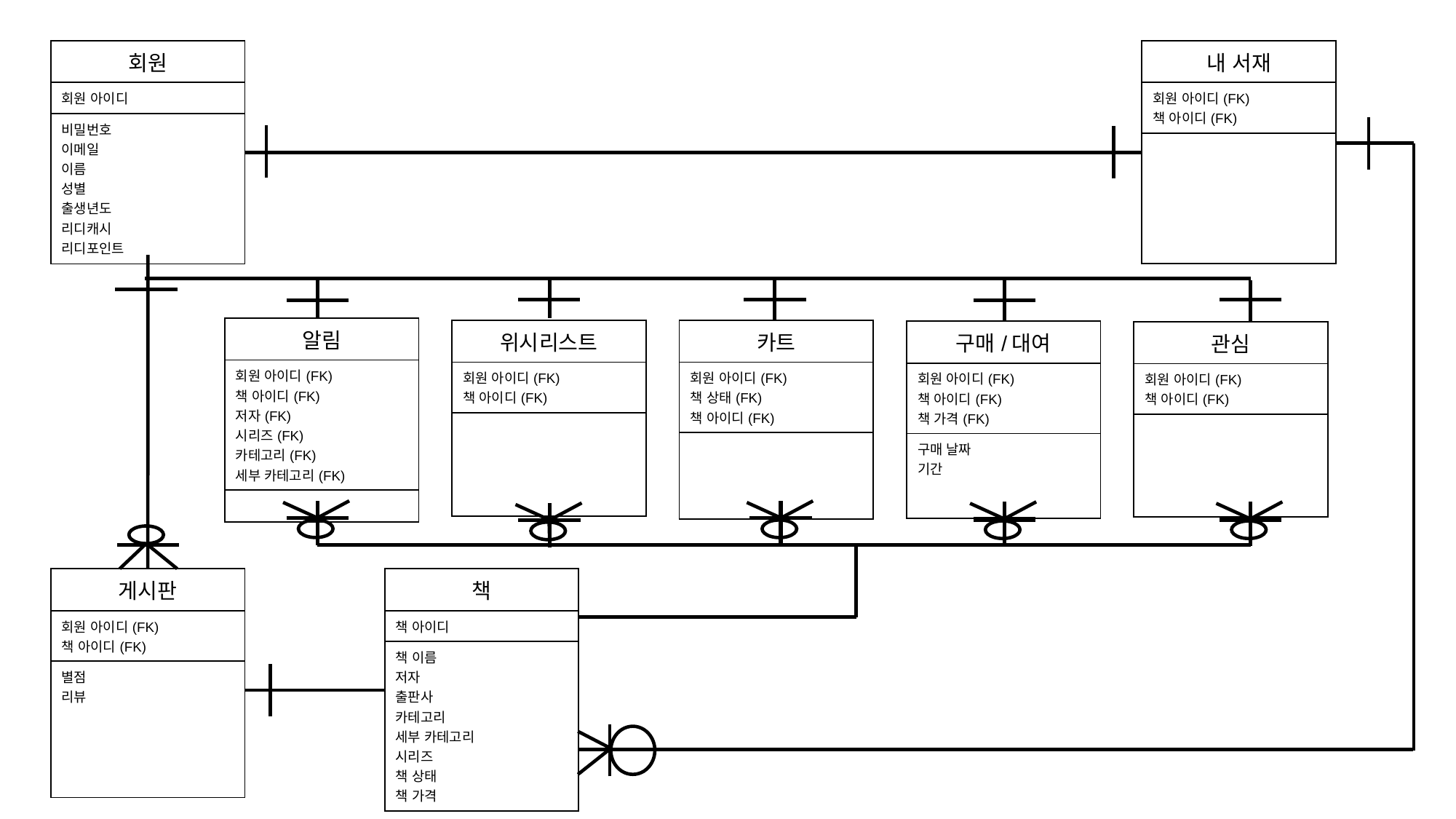

| 회원 |
| --- |
| 회원 아이디 |
| 비밀번호 이메일 이름 성별 출생년도 리디캐시 리디포인트 |
| 내 서재 |
| --- |
| 회원 아이디(FK) 책 아이디(FK) |
|  |
| 알림 |
| --- |
| 회원 아이디(FK) 책 아이디(FK) 저자(FK) 시리즈(FK) 카테고리(FK) 세부 카테고리(FK) |
|  |
| 카트 |
| --- |
| 회원 아이디(FK) 책 상태(FK) 책 아이디(FK) |
|  |
| 위시리스트 |
| --- |
| 회원 아이디(FK) 책 아이디(FK) |
|  |
| 구매/대여 |
| --- |
| 회원 아이디(FK) 책 아이디(FK) 책 가격(FK) |
| 구매 날짜 기간 |
| 관심 |
| --- |
| 회원 아이디(FK) 책 아이디(FK) |
|  |

| 게시판 |
| --- |
| 회원 아이디(FK) 책 아이디(FK) |
| 별점 리뷰 |
| 책 |
| --- |
| 책 아이디 |
| 책 이름 저자 출판사 카테고리 세부 카테고리 시리즈 책 상태 책 가격 |